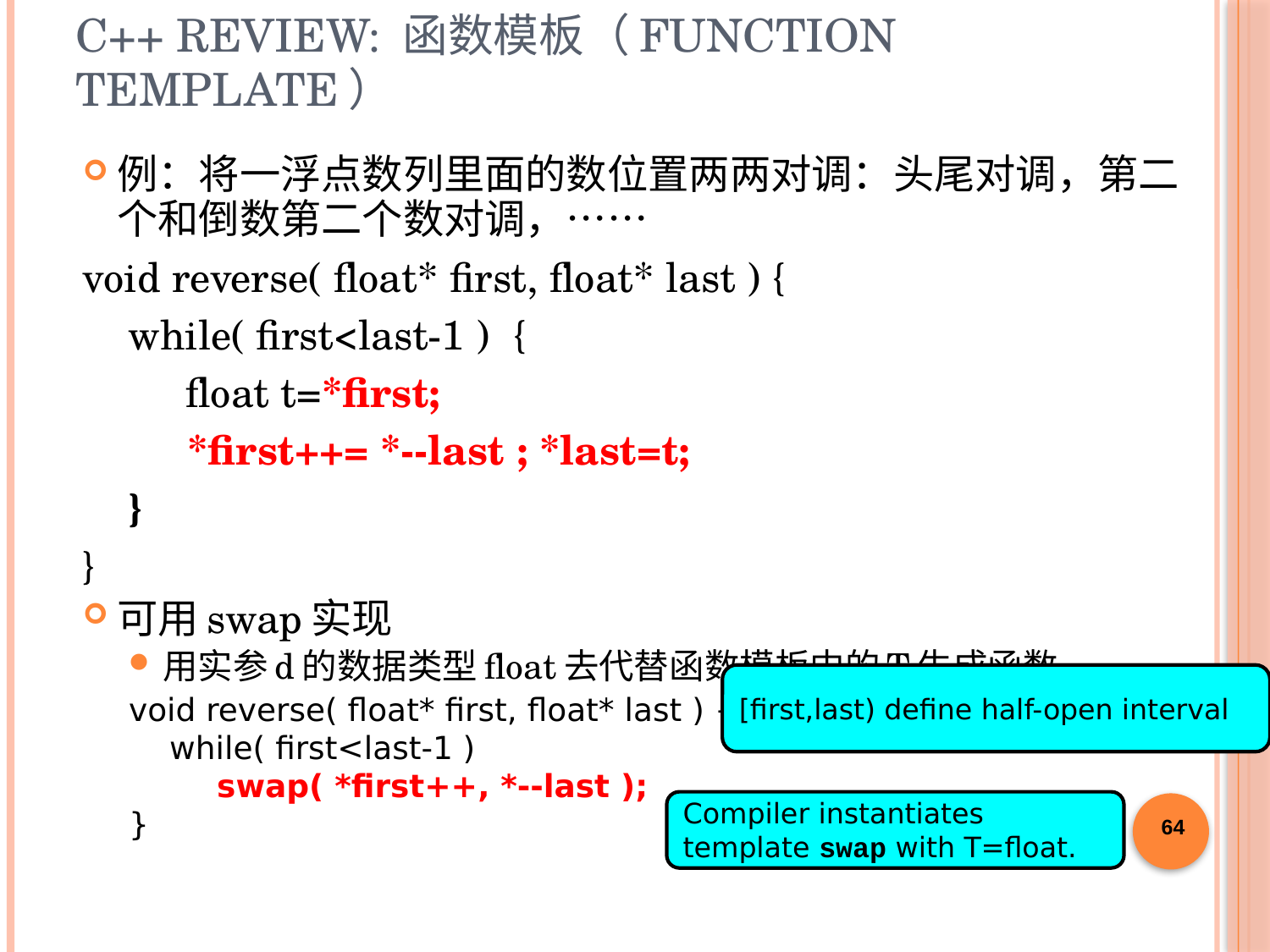

# C++ Review: 函数模板（Function Template）
例：将一浮点数列里面的数位置两两对调：头尾对调，第二个和倒数第二个数对调，……
void reverse( float* first, float* last ) {
    while( first<last-1 )  {
         float t=*first;
         *first++= *--last ; *last=t;
    }
}
可用swap实现
用实参d的数据类型float去代替函数模板中的T生成函数
[first,last) define half-open interval
void reverse( float* first, float* last ) {
    while( first<last-1 )
        swap( *first++, *--last );
}
Compiler instantiates template swap with T=float.
64